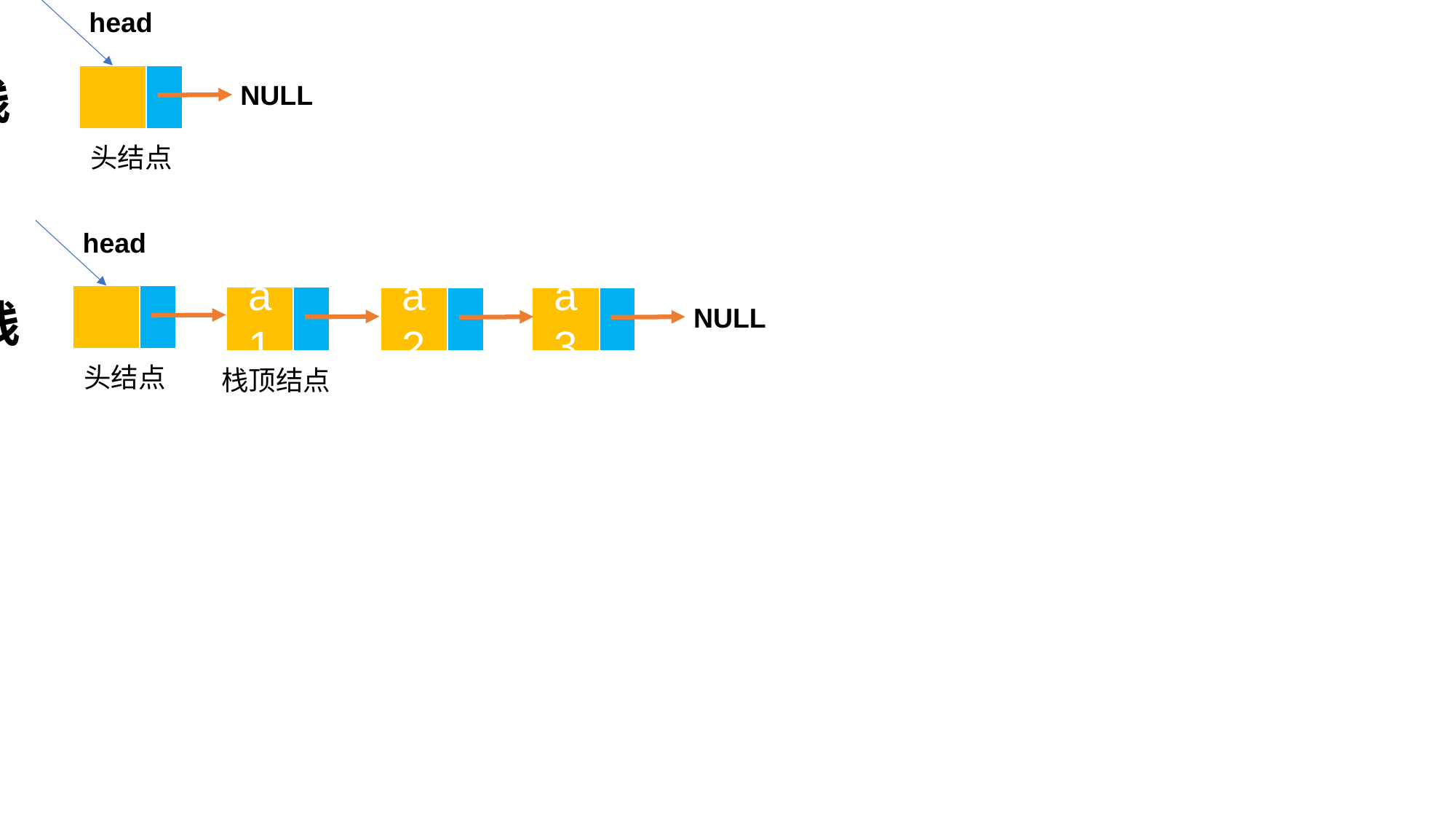

head
空链栈

NULL
头结点
head

a1

a2

a3

非空链栈
NULL
头结点
栈顶结点